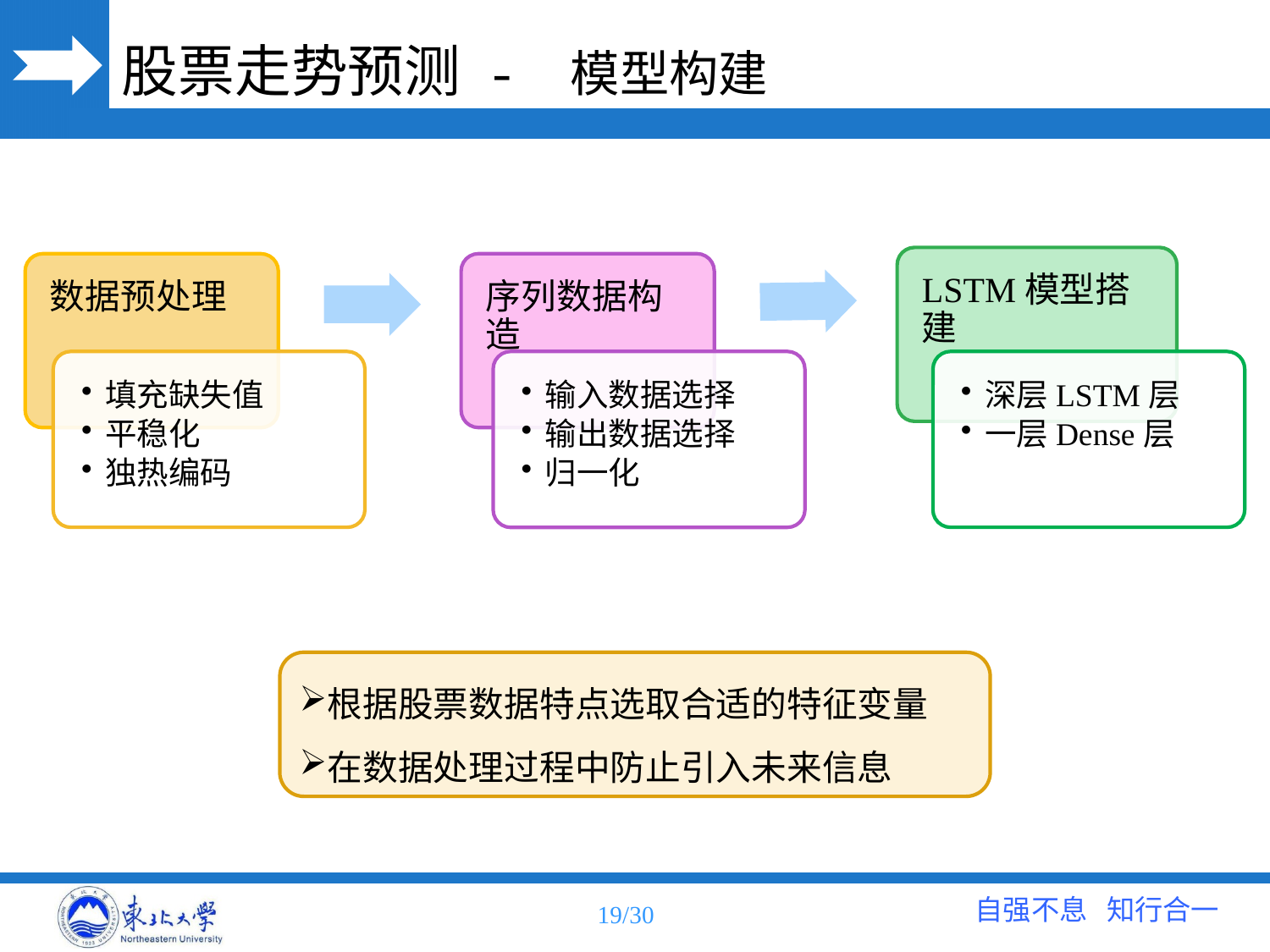

# 股票走势预测 -  模型构建
数据预处理
填充缺失值
平稳化
独热编码

序列数据构造
输入数据选择
输出数据选择
归一化

LSTM模型搭建
深层LSTM层
一层Dense层
根据股票数据特点选取合适的特征变量
在数据处理过程中防止引入未来信息
19/30